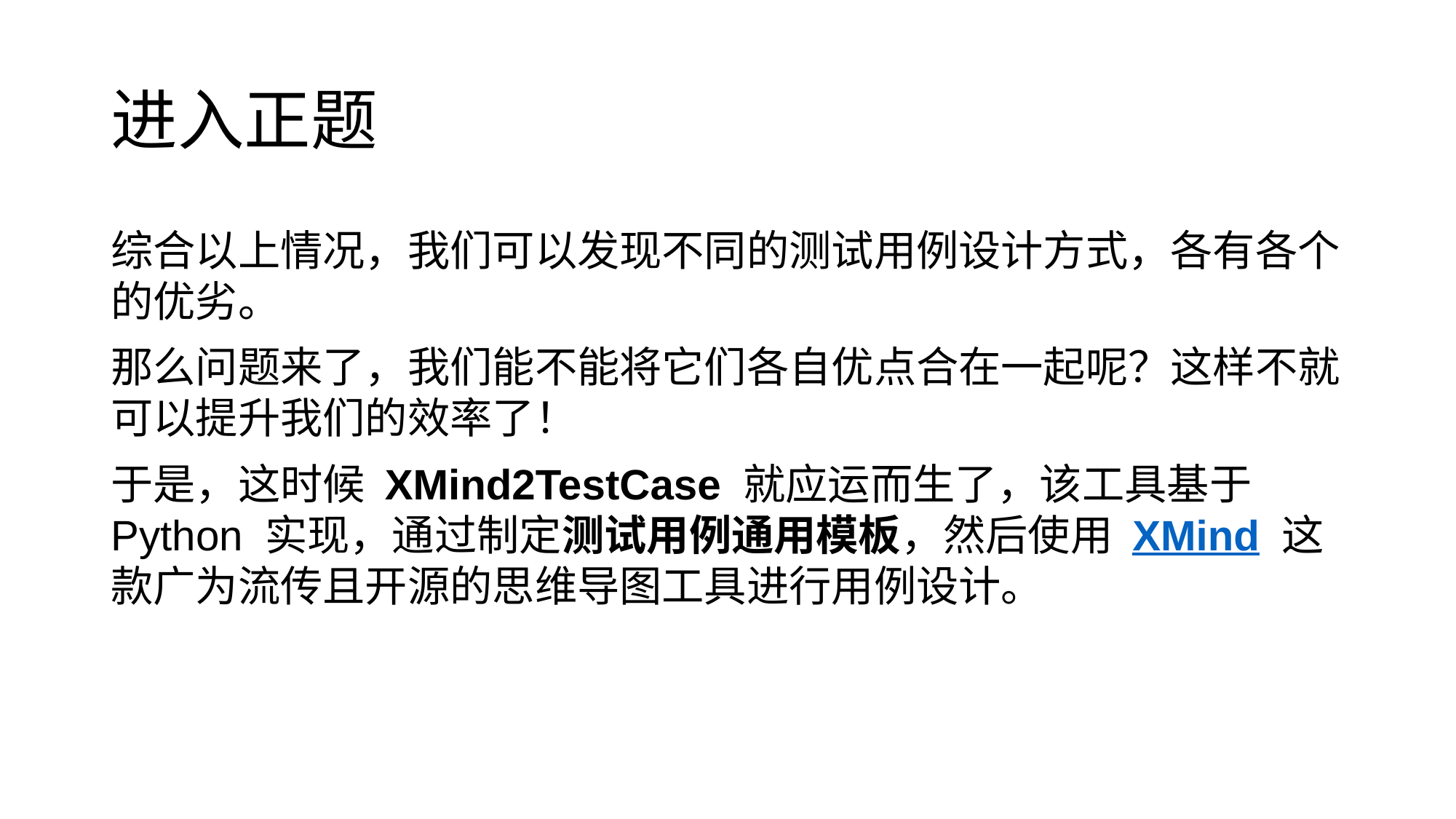

# 进入正题
综合以上情况，我们可以发现不同的测试用例设计方式，各有各个的优劣。
那么问题来了，我们能不能将它们各自优点合在一起呢？这样不就可以提升我们的效率了！
于是，这时候 XMind2TestCase 就应运而生了，该工具基于 Python 实现，通过制定测试用例通用模板，然后使用 XMind 这款广为流传且开源的思维导图工具进行用例设计。